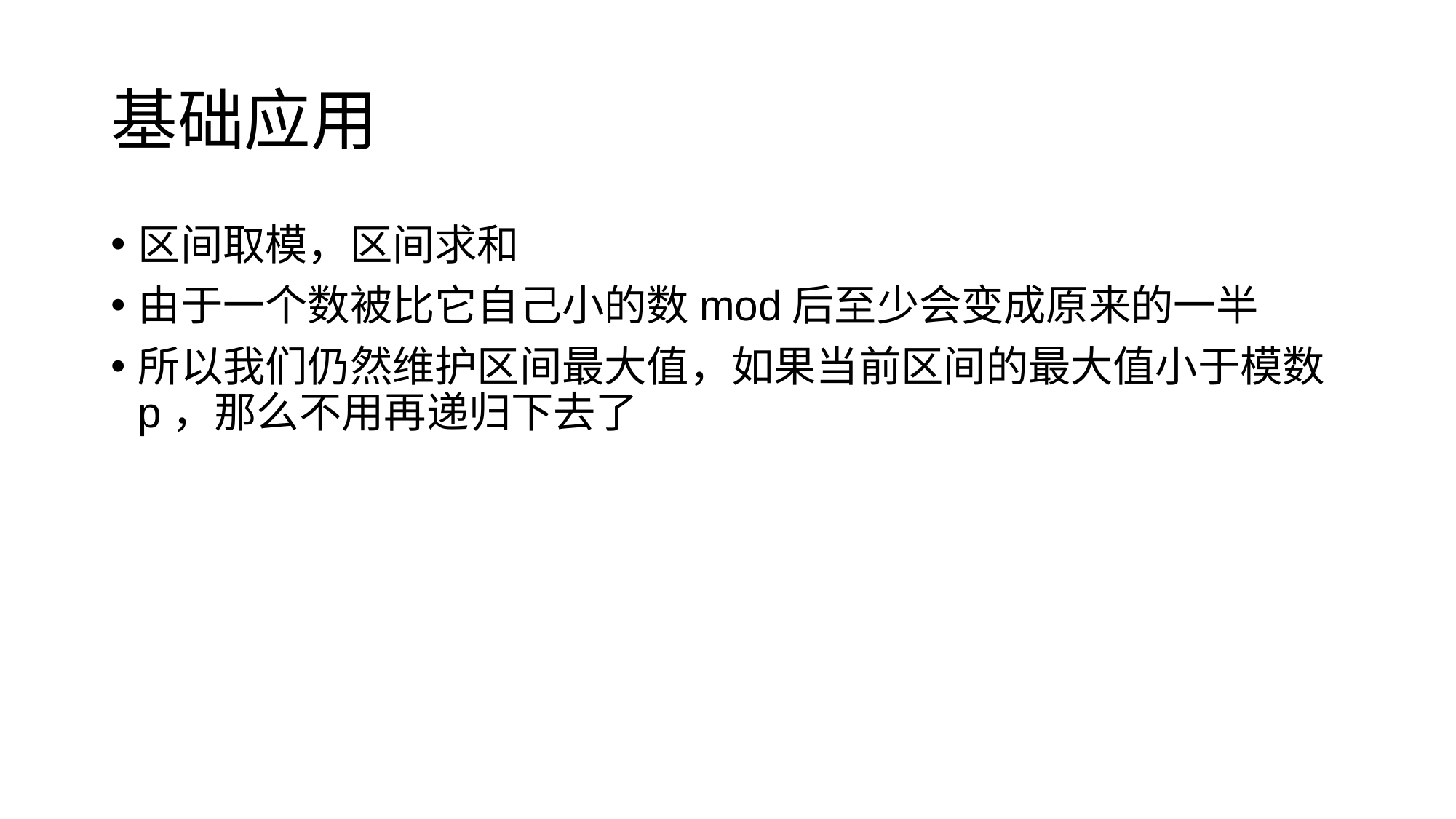

# 基础应用
区间取模，区间求和
由于一个数被比它自己小的数mod后至少会变成原来的一半
所以我们仍然维护区间最大值，如果当前区间的最大值小于模数p，那么不用再递归下去了